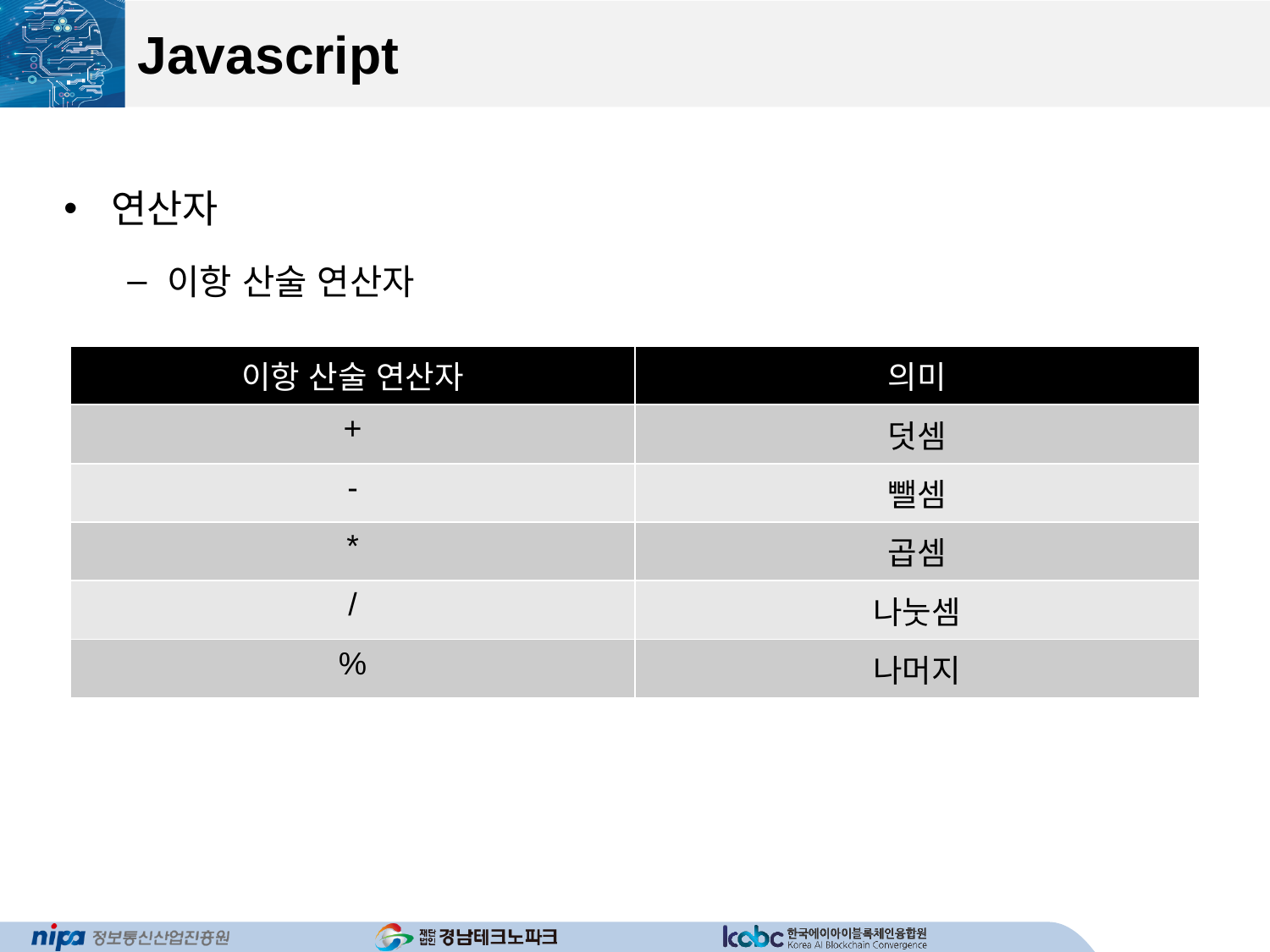

# Javascript
연산자
이항 산술 연산자

| 이항 산술 연산자 | 의미 |
| --- | --- |
| + | 덧셈 |
| - | 뺄셈 |
| \* | 곱셈 |
| / | 나눗셈 |
| % | 나머지 |